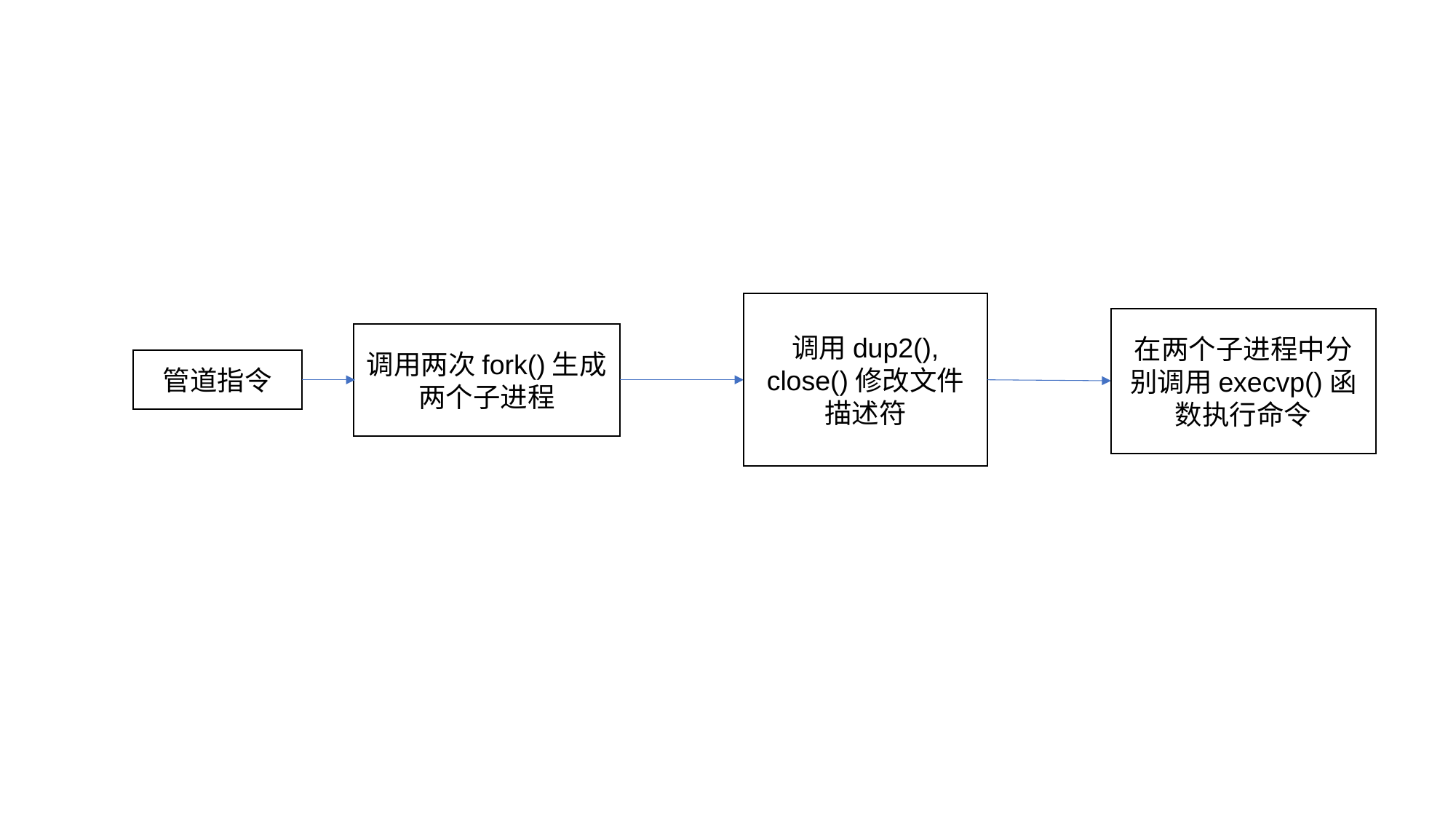

调用dup2(), close()修改文件描述符
在两个子进程中分别调用execvp()函数执行命令
调用两次fork()生成两个子进程
管道指令